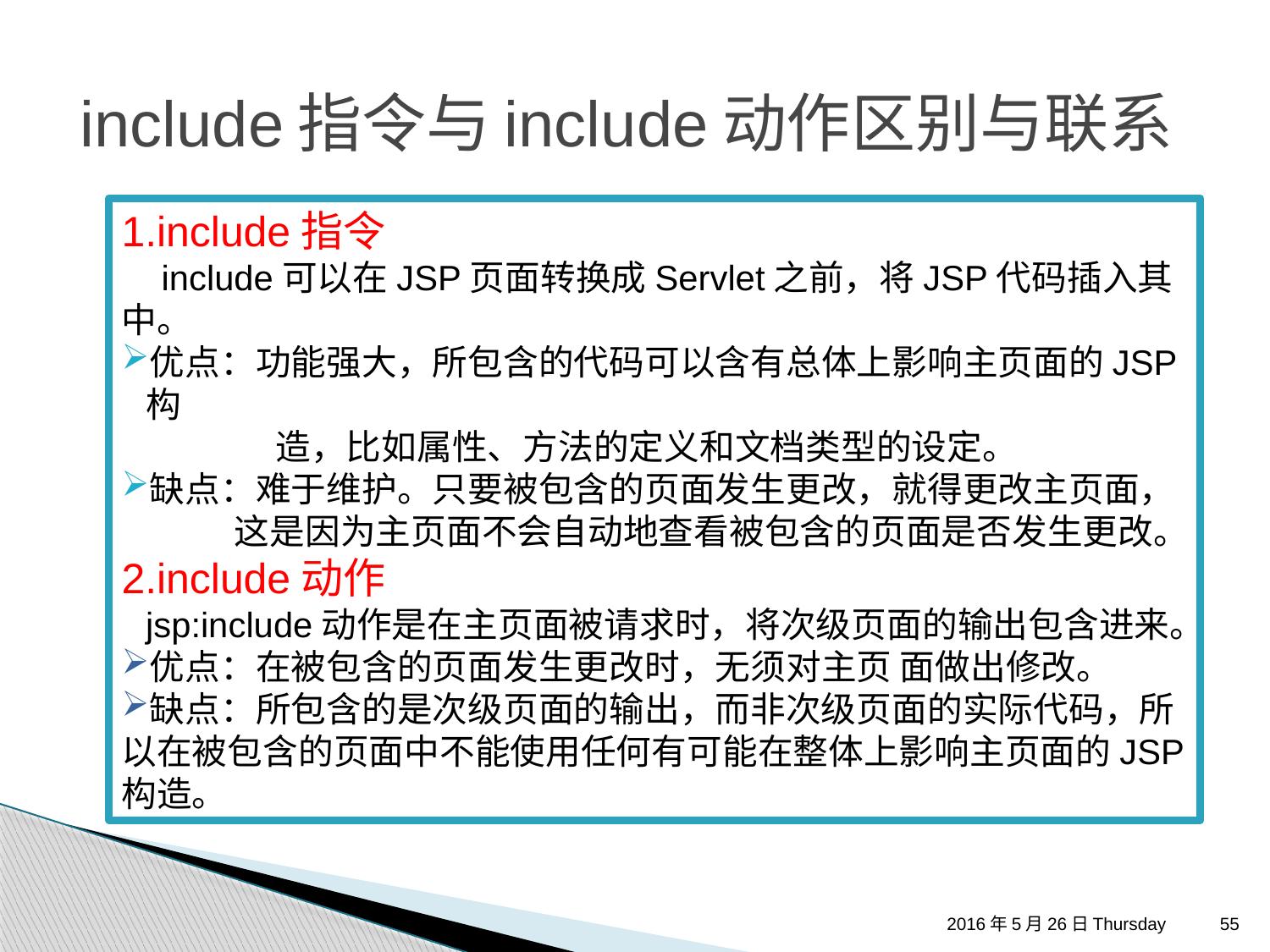

# include指令与include动作区别与联系
1.include指令
    include可以在JSP页面转换成Servlet之前，将JSP代码插入其中。
优点：功能强大，所包含的代码可以含有总体上影响主页面的JSP构
 造，比如属性、方法的定义和文档类型的设定。
缺点：难于维护。只要被包含的页面发生更改，就得更改主页面，
这是因为主页面不会自动地查看被包含的页面是否发生更改。
2.include动作
  jsp:include动作是在主页面被请求时，将次级页面的输出包含进来。
优点：在被包含的页面发生更改时，无须对主页 面做出修改。
缺点：所包含的是次级页面的输出，而非次级页面的实际代码，所以在被包含的页面中不能使用任何有可能在整体上影响主页面的JSP构造。
2016年5月26日Thursday
55